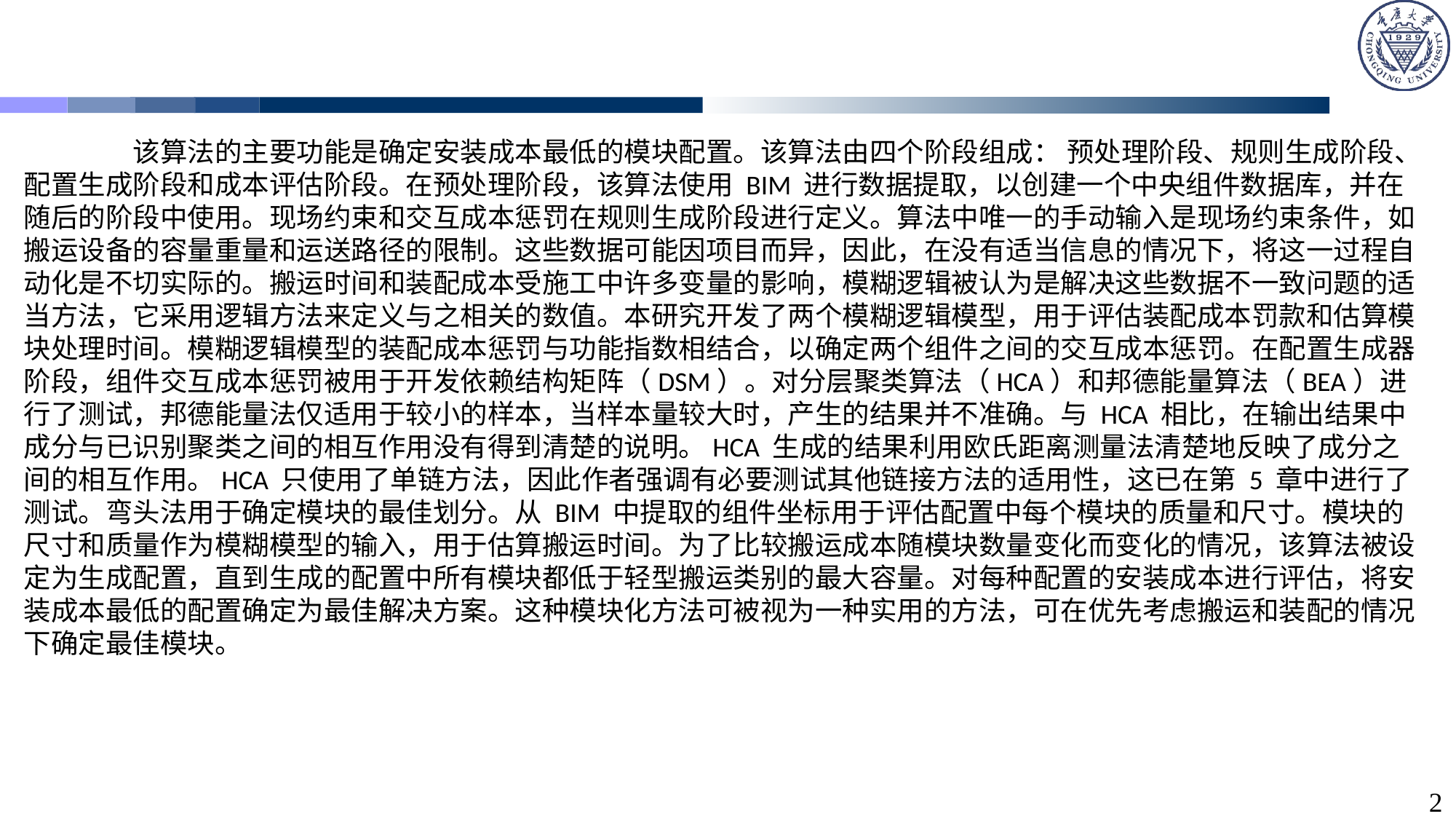

该算法的主要功能是确定安装成本最低的模块配置。该算法由四个阶段组成： 预处理阶段、规则生成阶段、配置生成阶段和成本评估阶段。在预处理阶段，该算法使用 BIM 进行数据提取，以创建一个中央组件数据库，并在随后的阶段中使用。现场约束和交互成本惩罚在规则生成阶段进行定义。算法中唯一的手动输入是现场约束条件，如搬运设备的容量重量和运送路径的限制。这些数据可能因项目而异，因此，在没有适当信息的情况下，将这一过程自动化是不切实际的。搬运时间和装配成本受施工中许多变量的影响，模糊逻辑被认为是解决这些数据不一致问题的适当方法，它采用逻辑方法来定义与之相关的数值。本研究开发了两个模糊逻辑模型，用于评估装配成本罚款和估算模块处理时间。模糊逻辑模型的装配成本惩罚与功能指数相结合，以确定两个组件之间的交互成本惩罚。在配置生成器阶段，组件交互成本惩罚被用于开发依赖结构矩阵（DSM）。对分层聚类算法（HCA）和邦德能量算法（BEA）进行了测试，邦德能量法仅适用于较小的样本，当样本量较大时，产生的结果并不准确。与 HCA 相比，在输出结果中成分与已识别聚类之间的相互作用没有得到清楚的说明。HCA 生成的结果利用欧氏距离测量法清楚地反映了成分之间的相互作用。HCA 只使用了单链方法，因此作者强调有必要测试其他链接方法的适用性，这已在第 5 章中进行了测试。弯头法用于确定模块的最佳划分。从 BIM 中提取的组件坐标用于评估配置中每个模块的质量和尺寸。模块的尺寸和质量作为模糊模型的输入，用于估算搬运时间。为了比较搬运成本随模块数量变化而变化的情况，该算法被设定为生成配置，直到生成的配置中所有模块都低于轻型搬运类别的最大容量。对每种配置的安装成本进行评估，将安装成本最低的配置确定为最佳解决方案。这种模块化方法可被视为一种实用的方法，可在优先考虑搬运和装配的情况下确定最佳模块。